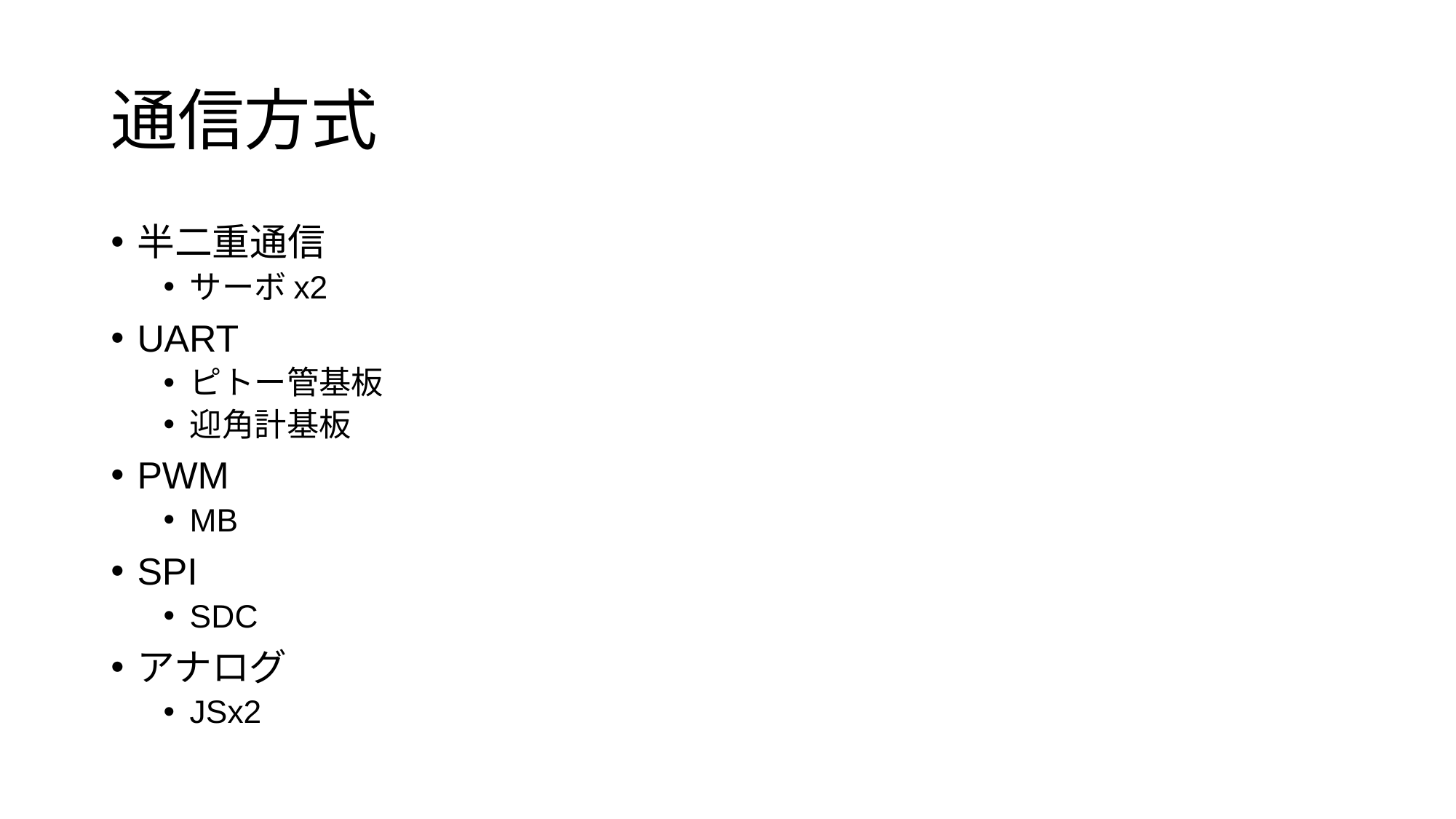

# 通信方式
半二重通信
サーボx2
UART
ピトー管基板
迎角計基板
PWM
MB
SPI
SDC
アナログ
JSx2